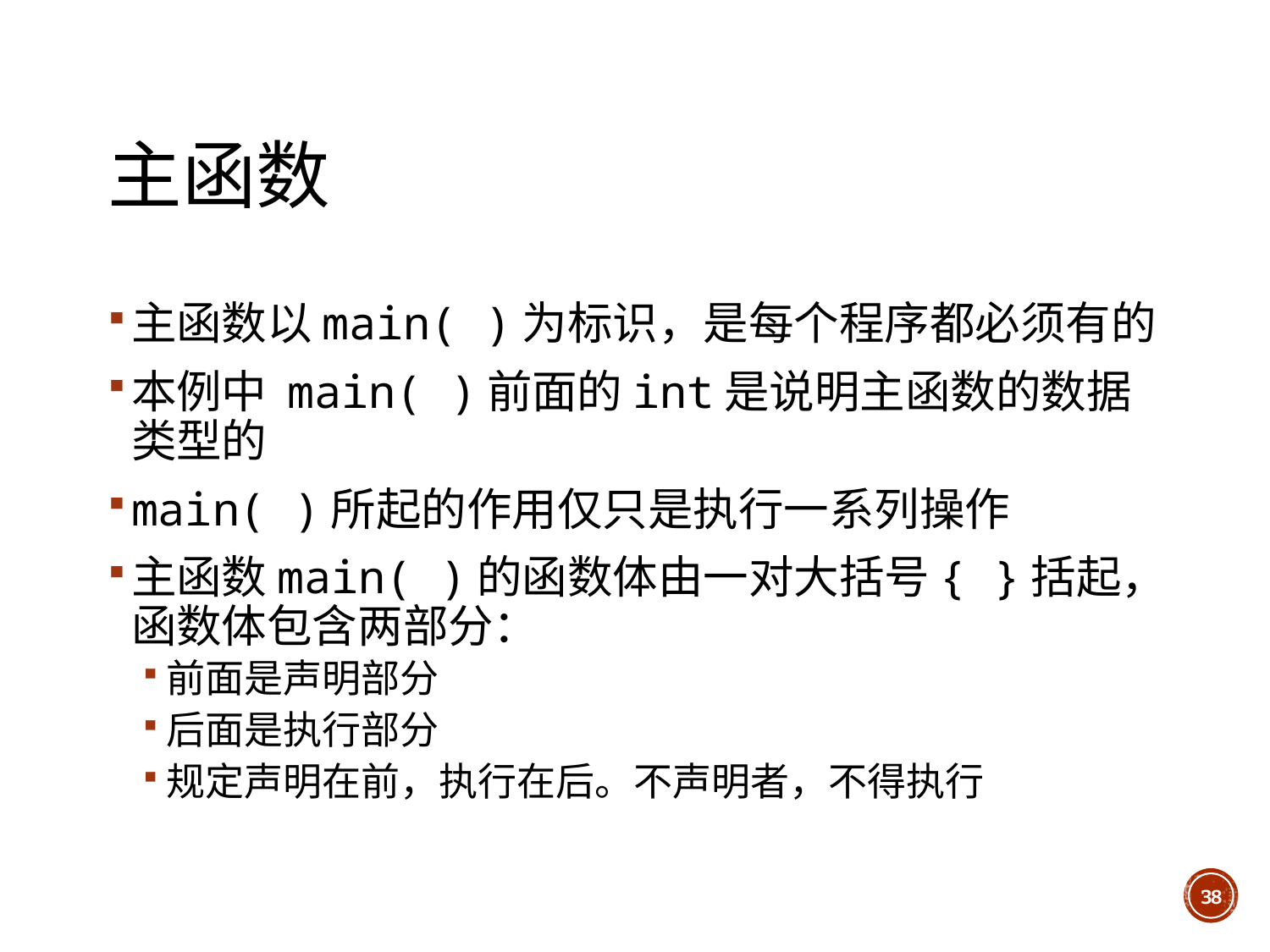

# 主函数
主函数以main( )为标识，是每个程序都必须有的
本例中 main( )前面的int是说明主函数的数据类型的
main( )所起的作用仅只是执行一系列操作
主函数main( )的函数体由一对大括号{ }括起，函数体包含两部分：
前面是声明部分
后面是执行部分
规定声明在前，执行在后。不声明者，不得执行
38